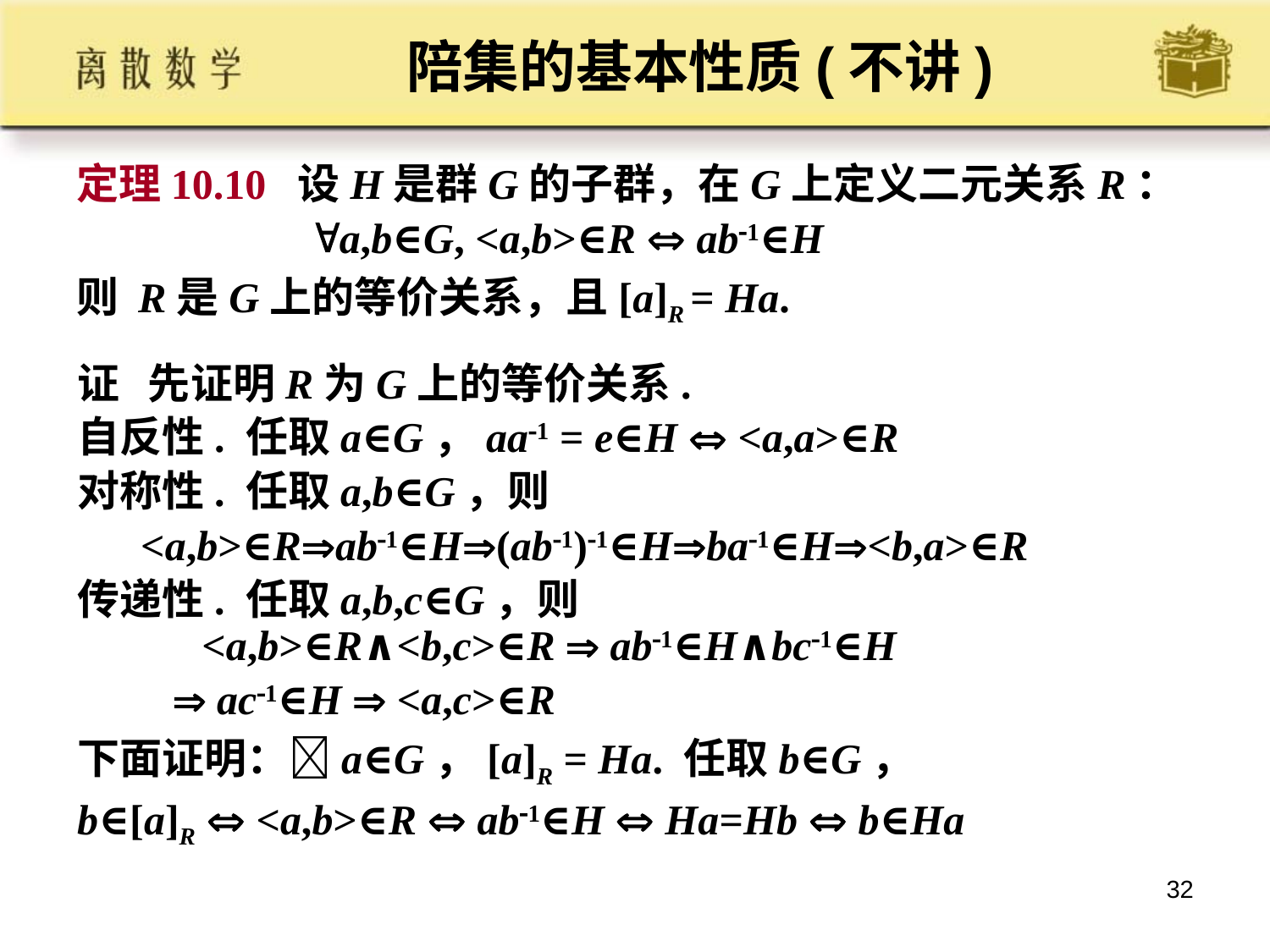

# 陪集的基本性质(不讲)
定理10.10  设H是群G的子群，在G上定义二元关系R：
                      ∀a,b∈G, <a,b>∈R ⇔ ab−1∈H
则 R是G上的等价关系，且[a]R = Ha.
证   先证明R为G上的等价关系.
自反性. 任取a∈G，aa−1 = e∈H ⇔ <a,a>∈R
对称性. 任取a,b∈G，则
      <a,b>∈R⇒ab−1∈H⇒(ab−1)−1∈H⇒ba−1∈H⇒<b,a>∈R
传递性. 任取a,b,c∈G，则
       <a,b>∈R∧<b,c>∈R ⇒ ab−1∈H∧bc−1∈H
         ⇒ ac−1∈H ⇒ <a,c>∈R
下面证明：∀a∈G，[a]R = Ha. 任取b∈G，
b∈[a]R ⇔ <a,b>∈R ⇔ ab−1∈H ⇔ Ha=Hb ⇔ b∈Ha
32